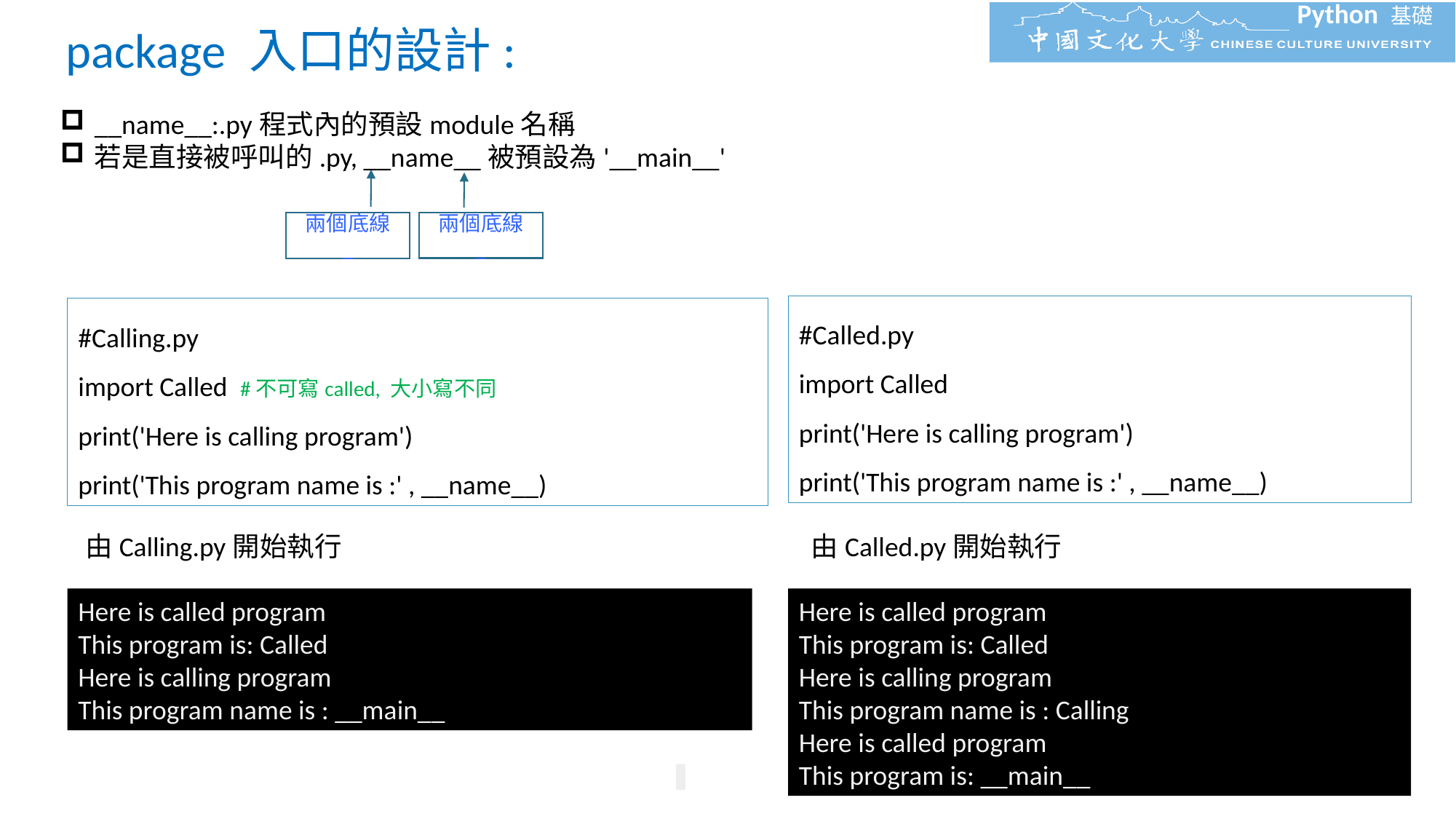

# package 入口的設計:
__name__:.py程式內的預設module名稱
若是直接被呼叫的.py, __name__被預設為'__main__'
兩個底線 _
兩個底線 _
#Called.py
import Called
print('Here is calling program')
print('This program name is :' , __name__)
#Calling.py
import Called  #不可寫called, 大小寫不同
print('Here is calling program')
print('This program name is :' , __name__)
由Calling.py開始執行
由Called.py開始執行
Here is called program
This program is: Called
Here is calling program
This program name is : __main__
Here is called program
This program is: Called
Here is calling program
This program name is : Calling
Here is called program
This program is: __main__